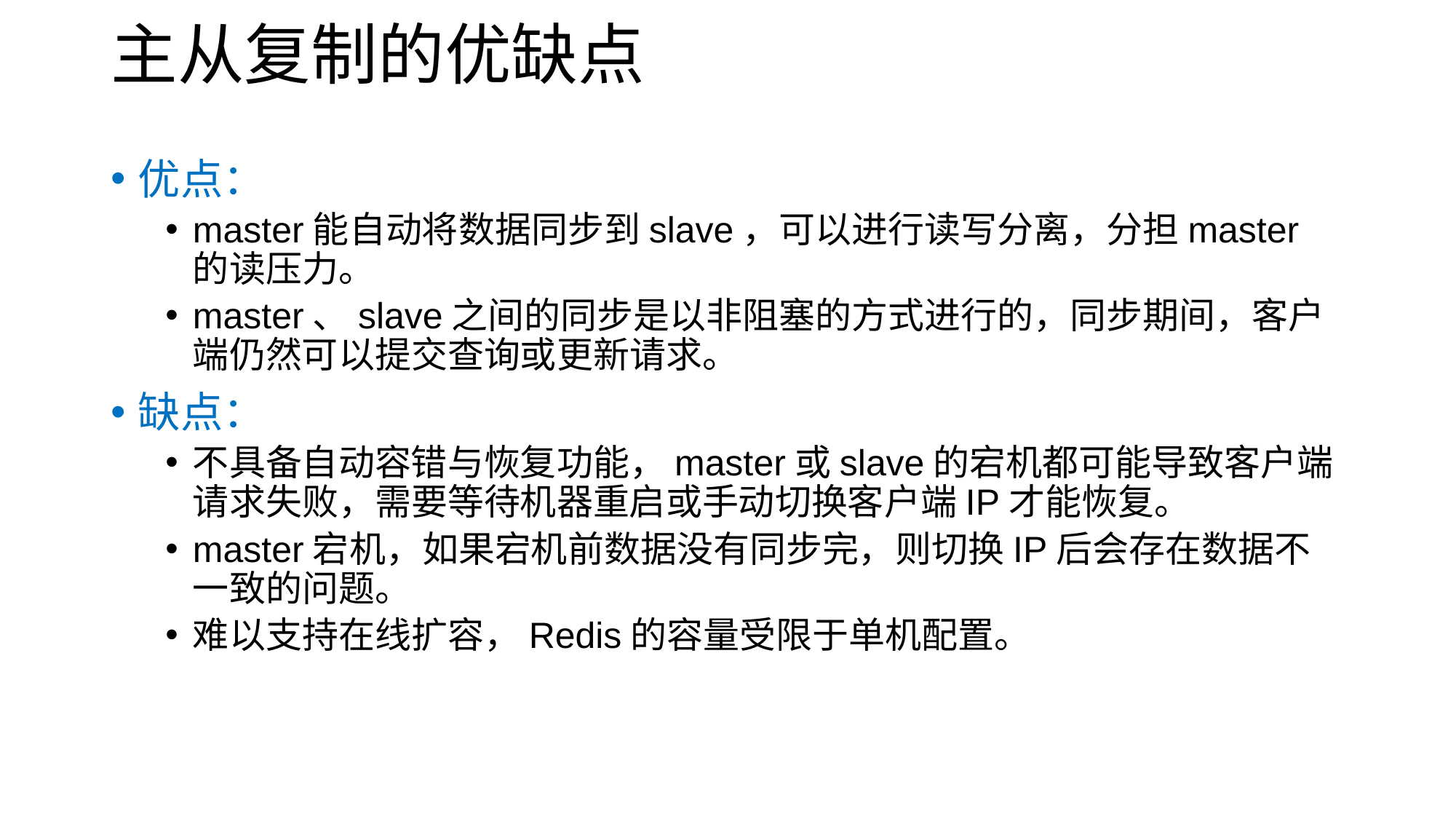

# 主从复制的优缺点
优点：
master能自动将数据同步到slave，可以进行读写分离，分担master的读压力。
master、slave之间的同步是以非阻塞的方式进行的，同步期间，客户端仍然可以提交查询或更新请求。
缺点：
不具备自动容错与恢复功能，master或slave的宕机都可能导致客户端请求失败，需要等待机器重启或手动切换客户端IP才能恢复。
master宕机，如果宕机前数据没有同步完，则切换IP后会存在数据不一致的问题。
难以支持在线扩容，Redis的容量受限于单机配置。